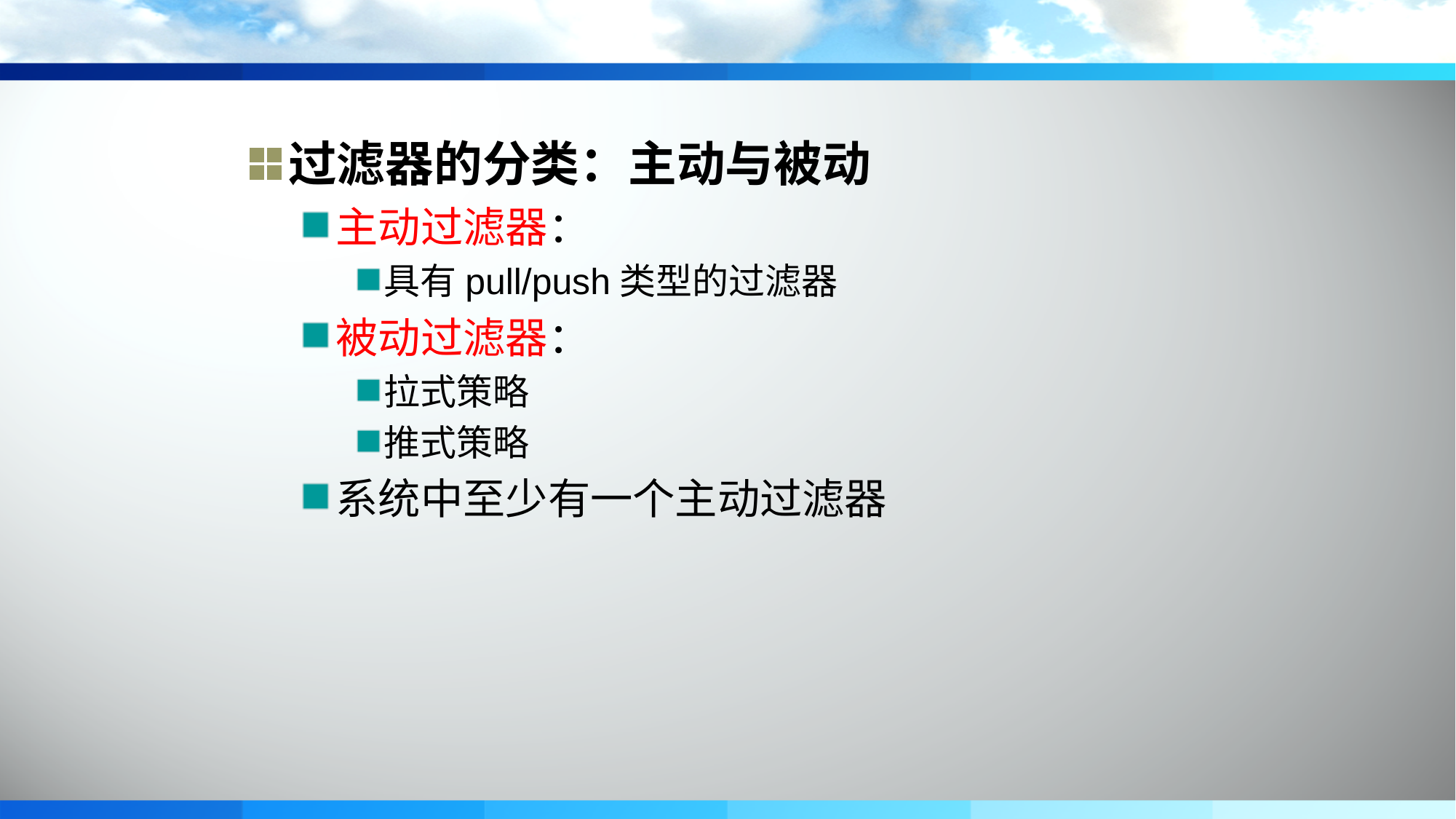

过滤器的分类：主动与被动
主动过滤器：
具有pull/push类型的过滤器
被动过滤器：
拉式策略
推式策略
系统中至少有一个主动过滤器